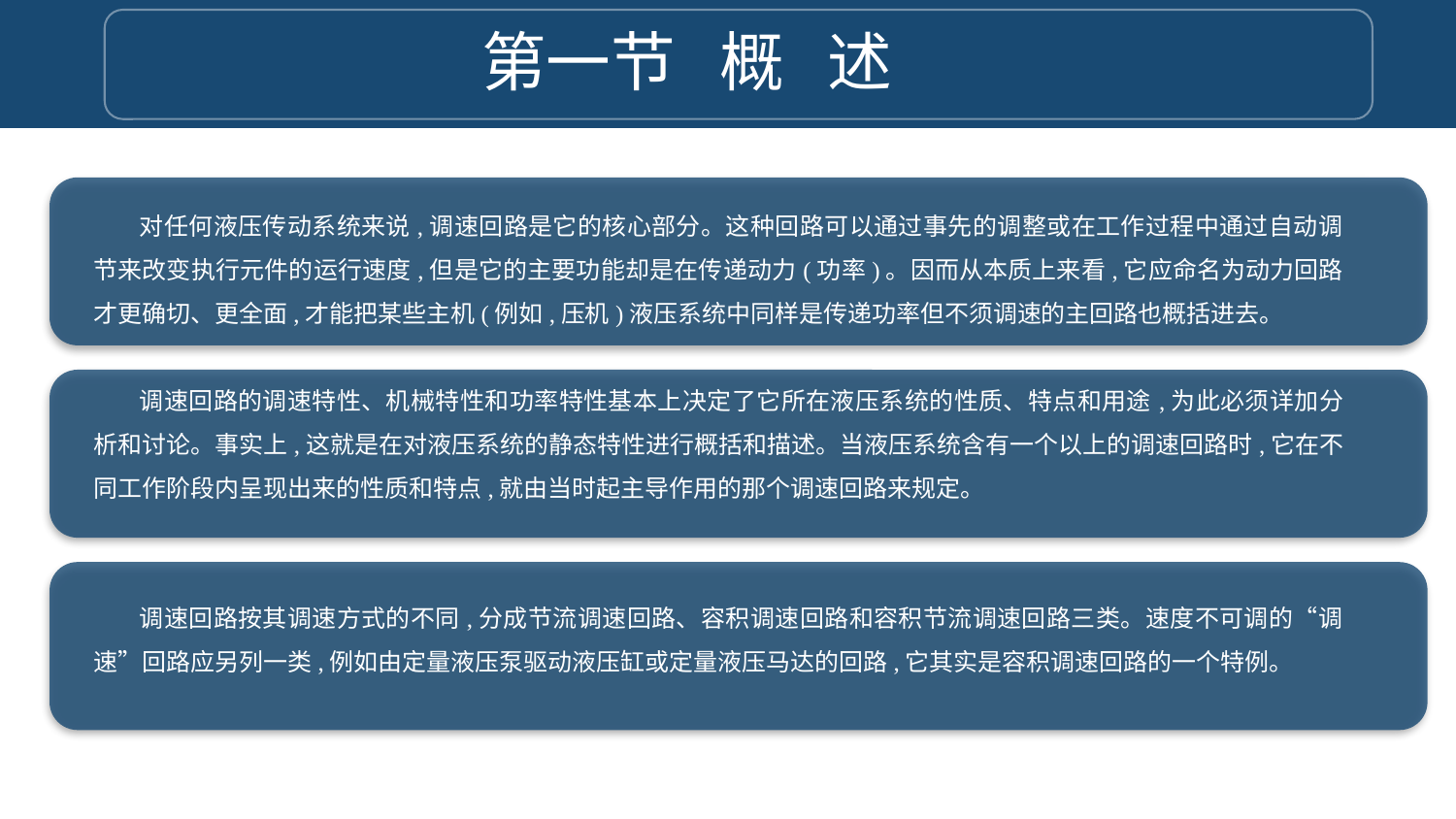

第一节   概   述

对任何液压传动系统来说,调速回路是它的核心部分。这种回路可以通过事先的调整或在工作过程中通过自动调节来改变执行元件的运行速度,但是它的主要功能却是在传递动力(功率)。因而从本质上来看,它应命名为动力回路才更确切、更全面,才能把某些主机(例如,压机)液压系统中同样是传递功率但不须调速的主回路也概括进去。

调速回路的调速特性、机械特性和功率特性基本上决定了它所在液压系统的性质、特点和用途,为此必须详加分析和讨论。事实上,这就是在对液压系统的静态特性进行概括和描述。当液压系统含有一个以上的调速回路时,它在不同工作阶段内呈现出来的性质和特点,就由当时起主导作用的那个调速回路来规定。

调速回路按其调速方式的不同,分成节流调速回路、容积调速回路和容积节流调速回路三类。速度不可调的“调速”回路应另列一类,例如由定量液压泵驱动液压缸或定量液压马达的回路,它其实是容积调速回路的一个特例。